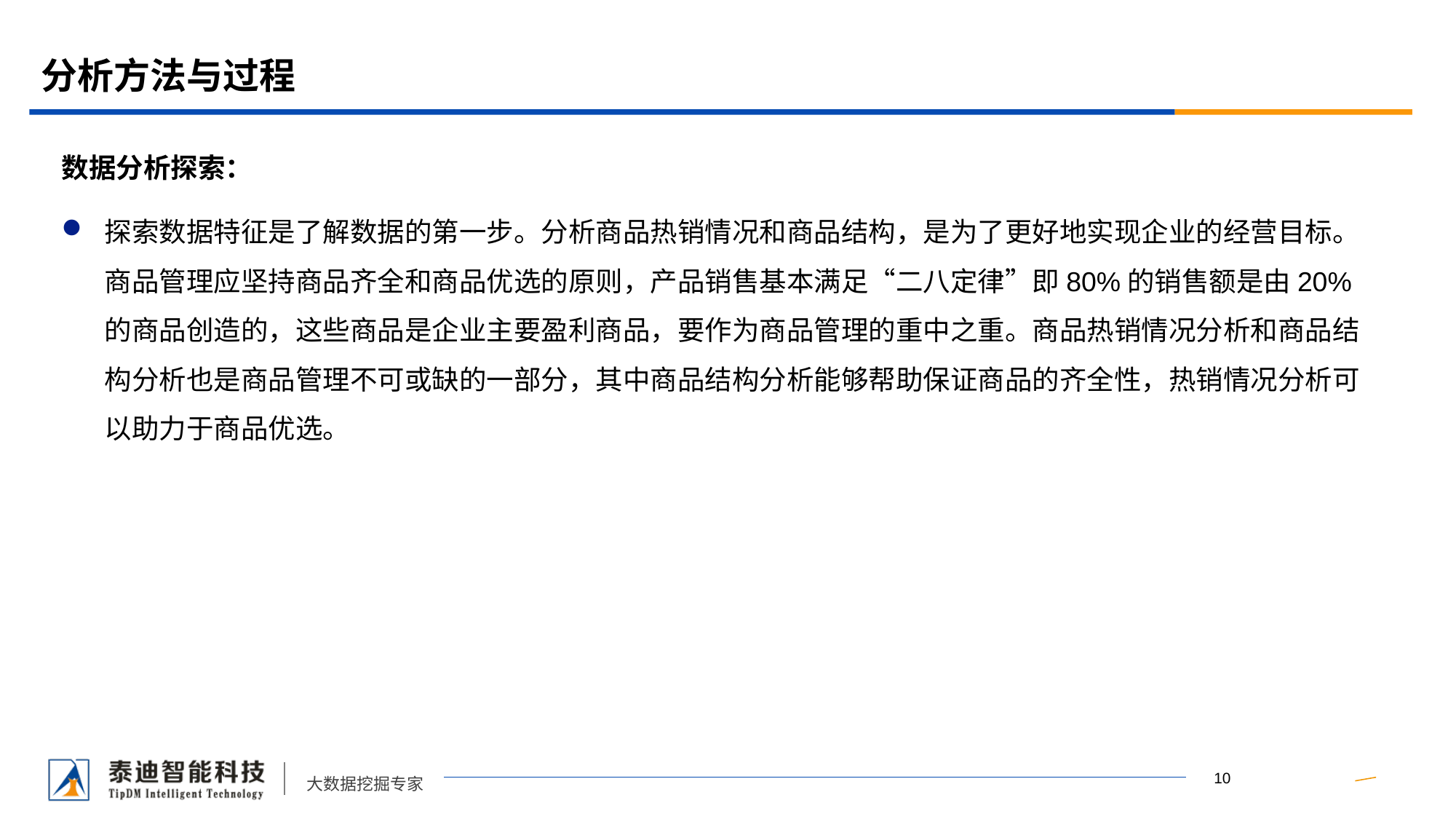

# 分析方法与过程
数据分析探索：
探索数据特征是了解数据的第一步。分析商品热销情况和商品结构，是为了更好地实现企业的经营目标。商品管理应坚持商品齐全和商品优选的原则，产品销售基本满足“二八定律”即80%的销售额是由20%的商品创造的，这些商品是企业主要盈利商品，要作为商品管理的重中之重。商品热销情况分析和商品结构分析也是商品管理不可或缺的一部分，其中商品结构分析能够帮助保证商品的齐全性，热销情况分析可以助力于商品优选。